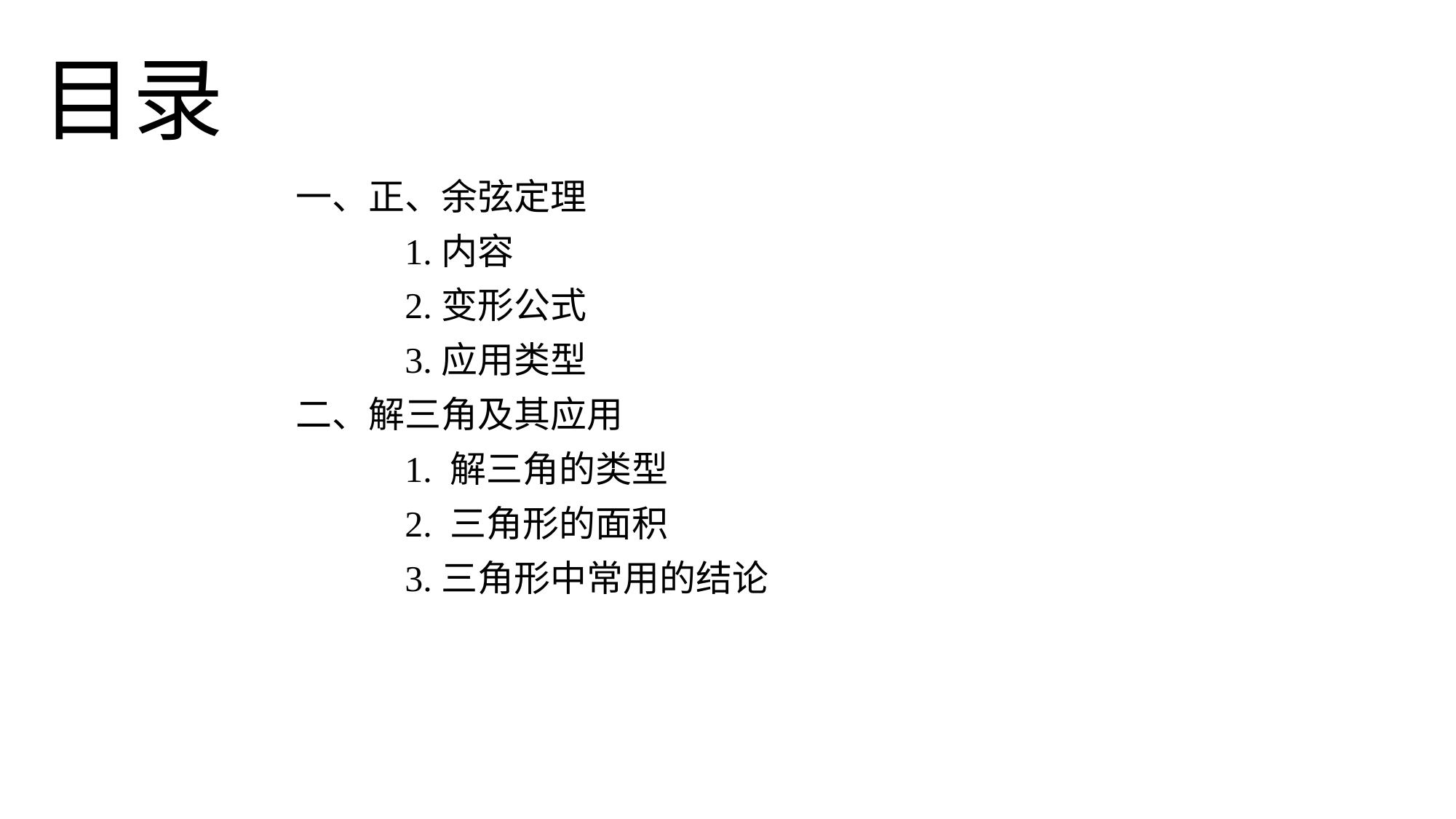

目录
一、正、余弦定理
	1.内容
 	2.变形公式
	3.应用类型
二、解三角及其应用
	1. 解三角的类型
	2. 三角形的面积
	3.三角形中常用的结论